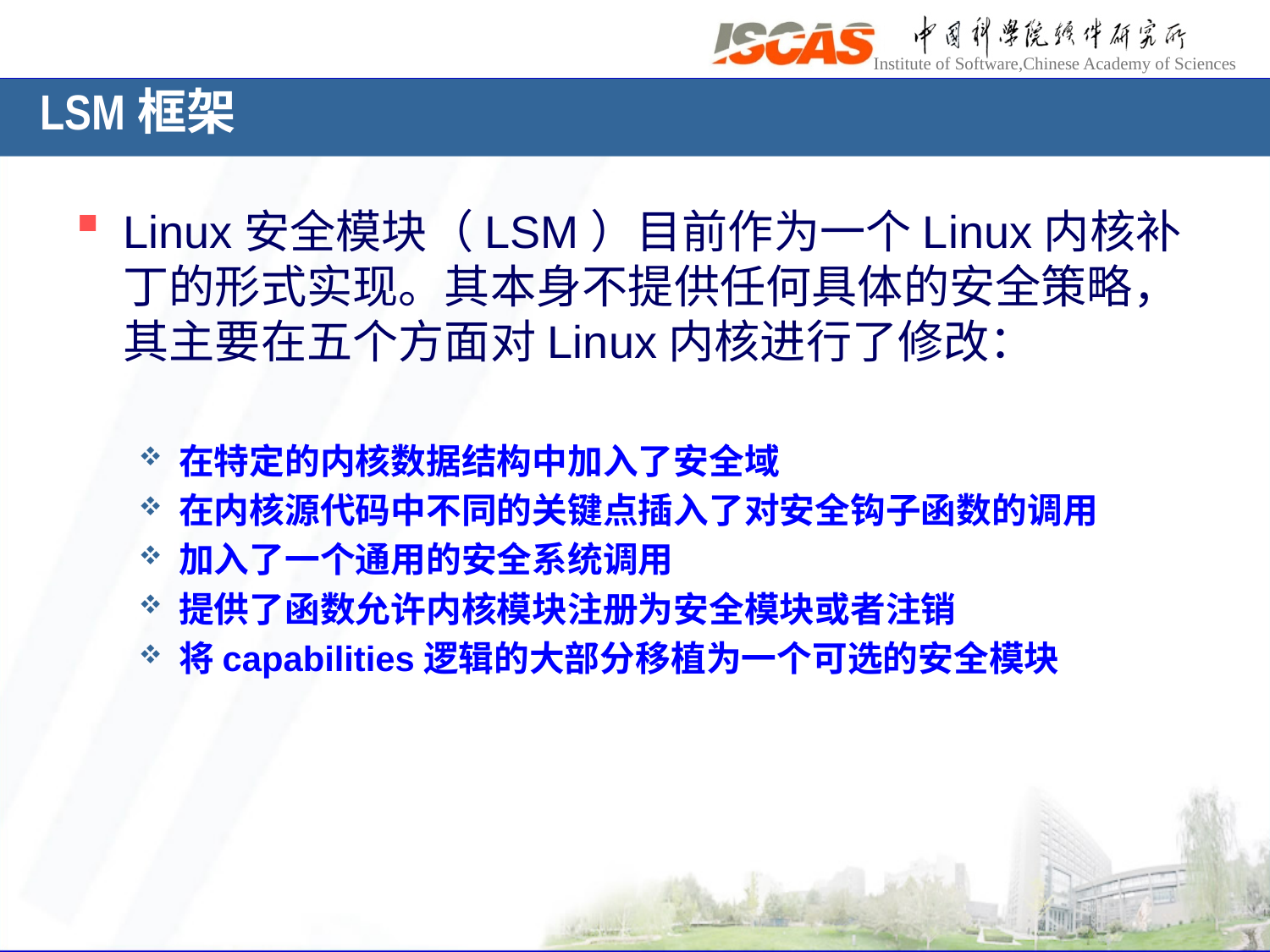

# LSM框架
Linux安全模块（LSM）目前作为一个Linux内核补丁的形式实现。其本身不提供任何具体的安全策略，其主要在五个方面对Linux内核进行了修改：

在特定的内核数据结构中加入了安全域
在内核源代码中不同的关键点插入了对安全钩子函数的调用
加入了一个通用的安全系统调用
提供了函数允许内核模块注册为安全模块或者注销
将capabilities逻辑的大部分移植为一个可选的安全模块